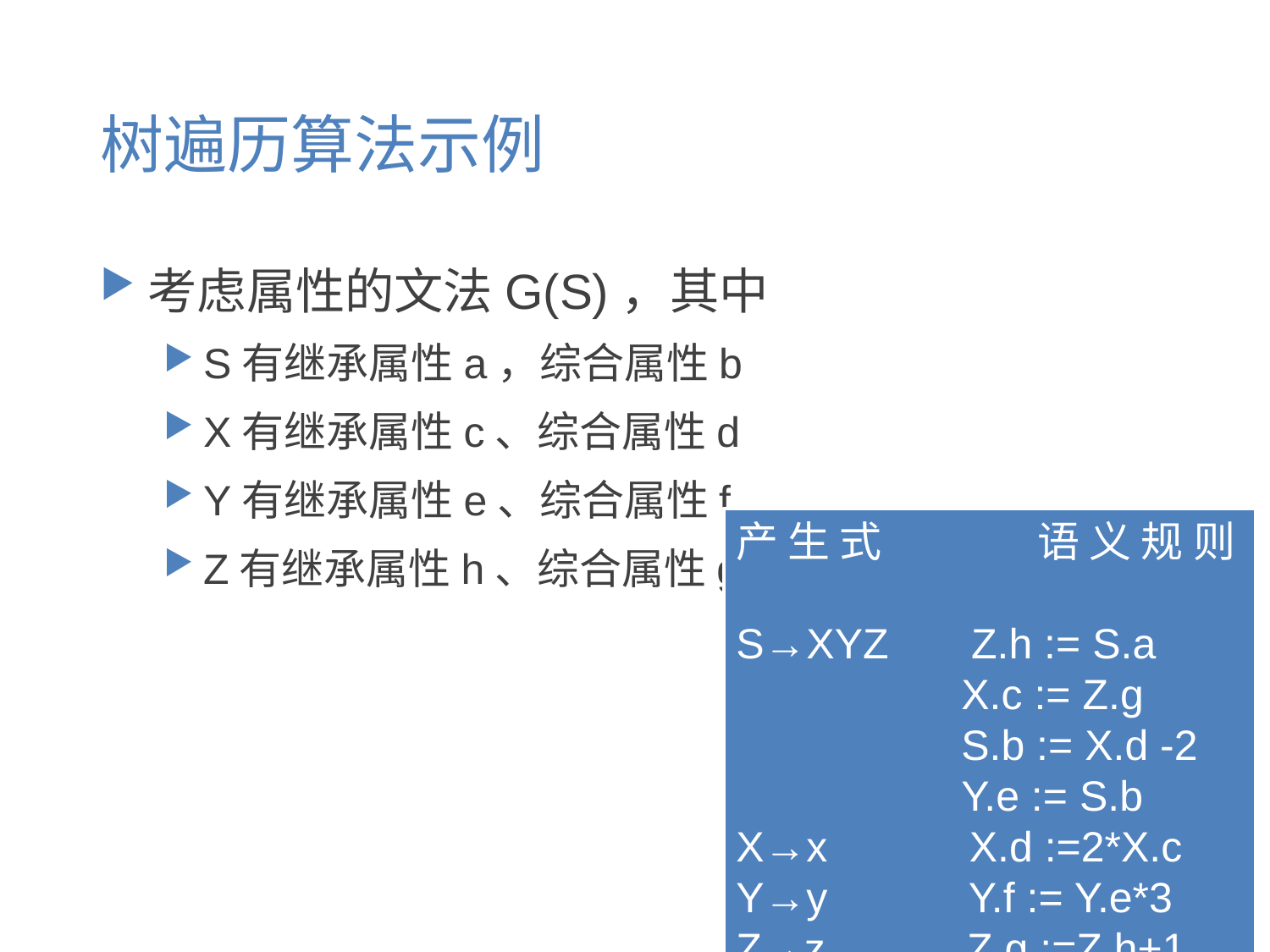

# 树遍历算法示例
考虑属性的文法G(S)，其中
S有继承属性a，综合属性b
X有继承属性c、综合属性d
Y有继承属性e、综合属性f
Z有继承属性h、综合属性g
产 生 式	     语 义 规 则
S→XYZ       Z.h := S.a
                   X.c := Z.g
                   S.b := X.d -2
                   Y.e := S.b
X→x            X.d :=2*X.c
Y→y            Y.f := Y.e*3
Z→z            Z.g :=Z.h+1